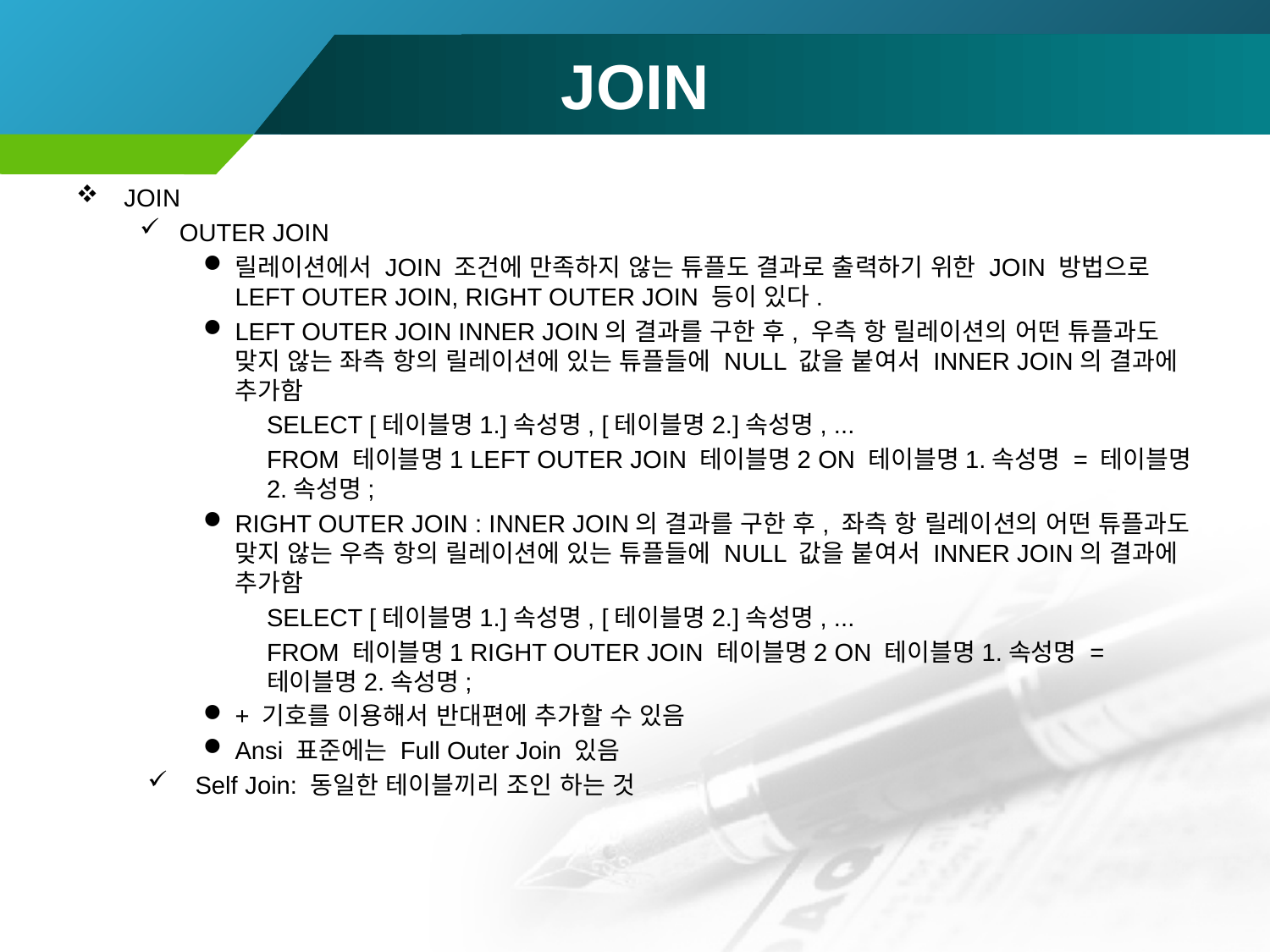

# JOIN
JOIN
OUTER JOIN
릴레이션에서 JOIN 조건에 만족하지 않는 튜플도 결과로 출력하기 위한 JOIN 방법으로 LEFT OUTER JOIN, RIGHT OUTER JOIN 등이 있다.
LEFT OUTER JOIN INNER JOIN의 결과를 구한 후, 우측 항 릴레이션의 어떤 튜플과도 맞지 않는 좌측 항의 릴레이션에 있는 튜플들에 NULL 값을 붙여서 INNER JOIN의 결과에 추가함
SELECT [테이블명1.]속성명, [테이블명2.]속성명, ...
FROM 테이블명1 LEFT OUTER JOIN 테이블명2 ON 테이블명1.속성명 = 테이블명2.속성명;
RIGHT OUTER JOIN : INNER JOIN의 결과를 구한 후, 좌측 항 릴레이션의 어떤 튜플과도 맞지 않는 우측 항의 릴레이션에 있는 튜플들에 NULL 값을 붙여서 INNER JOIN의 결과에 추가함
SELECT [테이블명1.]속성명, [테이블명2.]속성명, ...
FROM 테이블명1 RIGHT OUTER JOIN 테이블명2 ON 테이블명1.속성명 = 테이블명2.속성명;
+ 기호를 이용해서 반대편에 추가할 수 있음
Ansi 표준에는 Full Outer Join 있음
Self Join: 동일한 테이블끼리 조인 하는 것